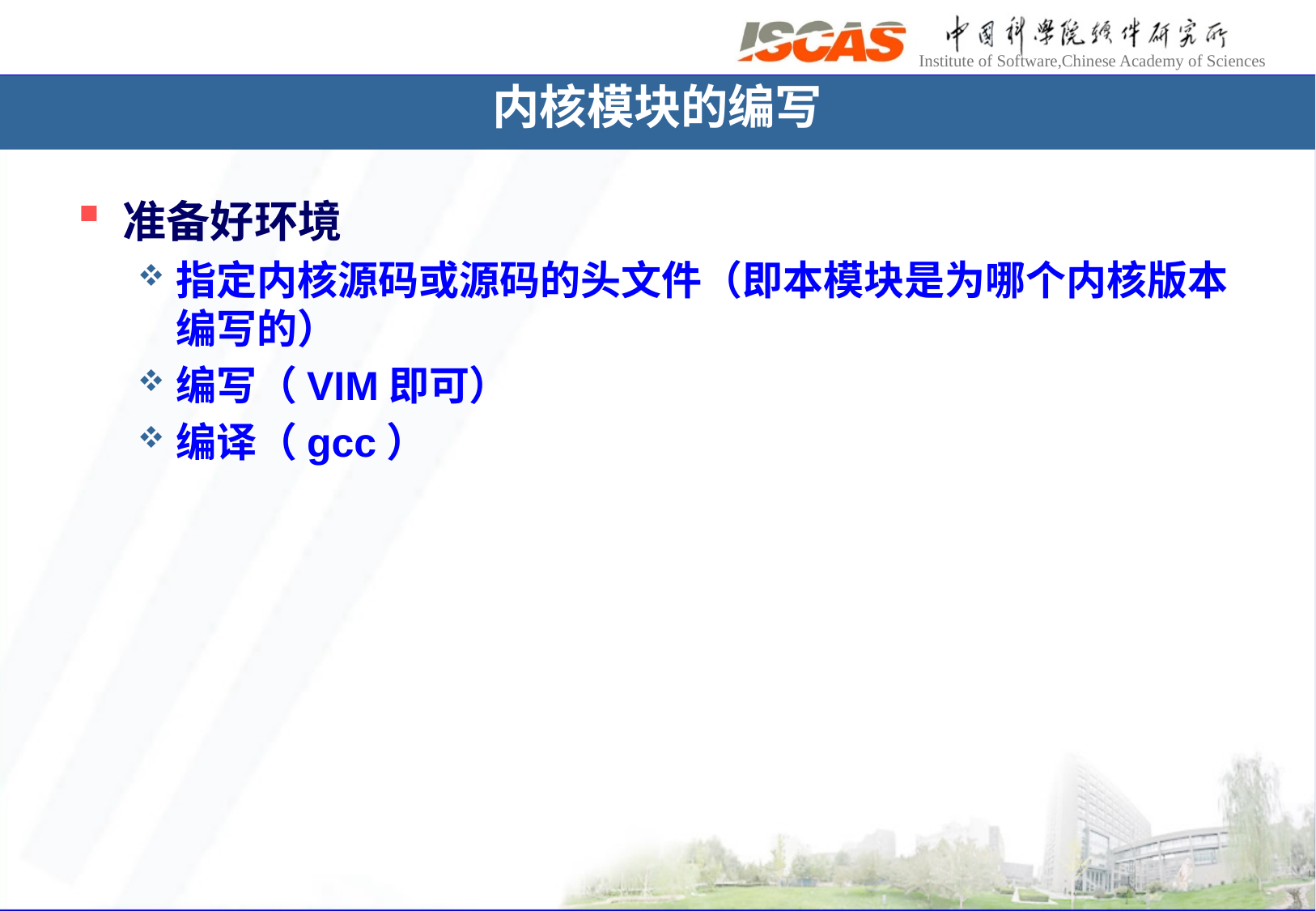

# 内核模块的编写
准备好环境
指定内核源码或源码的头文件（即本模块是为哪个内核版本编写的）
编写（VIM即可）
编译（gcc）